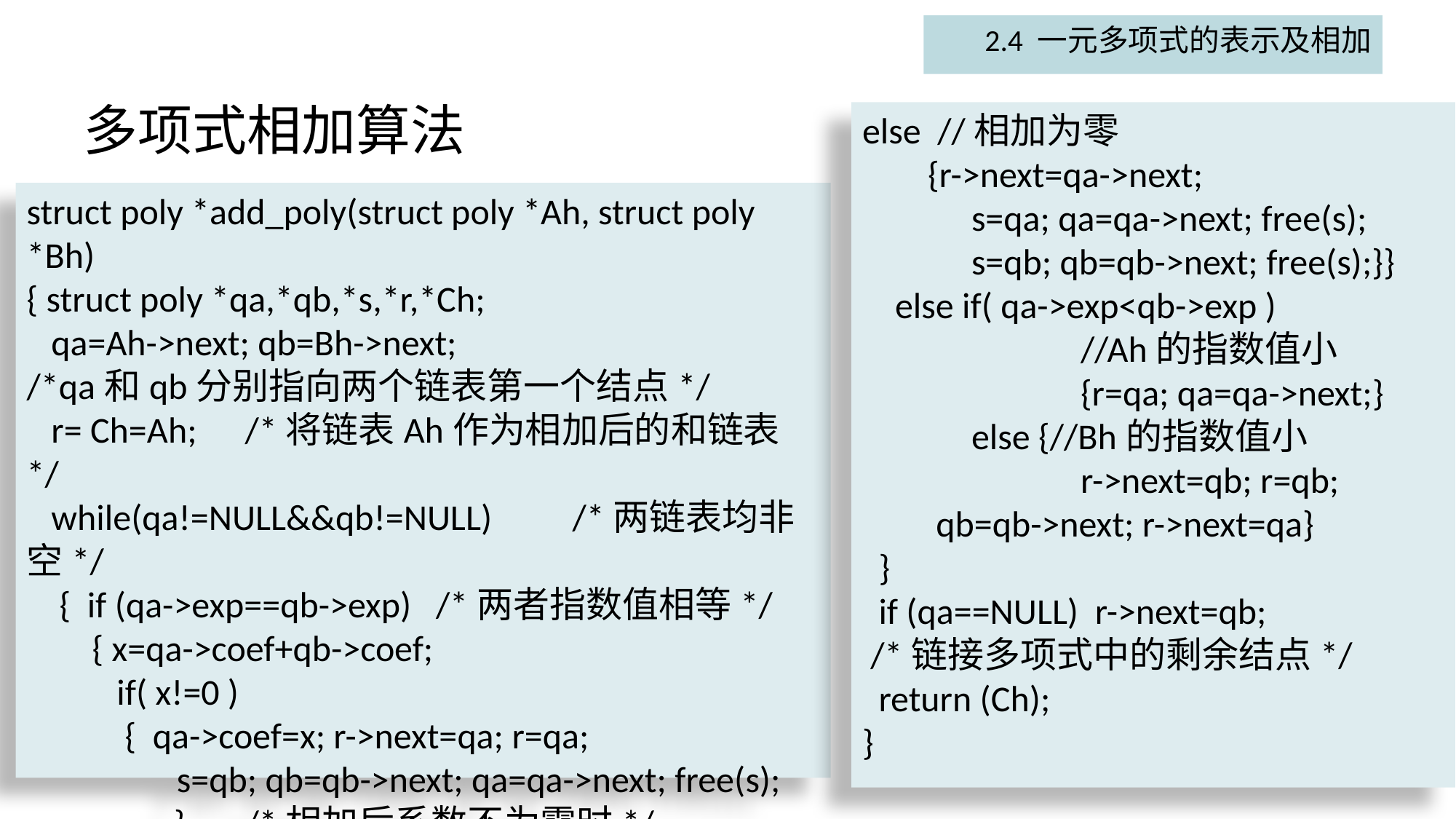

2.4 一元多项式的表示及相加

# 多项式相加算法
else  //相加为零
        {r->next=qa->next;
	s=qa; qa=qa->next; free(s);
	s=qb; qb=qb->next; free(s);}}
    else if( qa->exp<qb->exp )
		//Ah的指数值小
         		{r=qa; qa=qa->next;}
	else {//Bh的指数值小
		r->next=qb; r=qb;
         qb=qb->next; r->next=qa}
  }
  if (qa==NULL)  r->next=qb;
 /*链接多项式中的剩余结点*/
  return (Ch);
}

struct poly *add_poly(struct poly *Ah, struct poly *Bh)
{ struct poly *qa,*qb,*s,*r,*Ch;
   qa=Ah->next; qb=Bh->next;
/*qa和qb分别指向两个链表第一个结点*/
   r= Ch=Ah;	/*将链表Ah作为相加后的和链表*/
   while(qa!=NULL&&qb!=NULL) 	/*两链表均非空*/
    {  if (qa->exp==qb->exp)   /*两者指数值相等*/
        { x=qa->coef+qb->coef;
           if( x!=0 )
            {  qa->coef=x; r->next=qa; r=qa;
	     s=qb; qb=qb->next; qa=qa->next; free(s);
                  } 	/*相加后系数不为零时*/